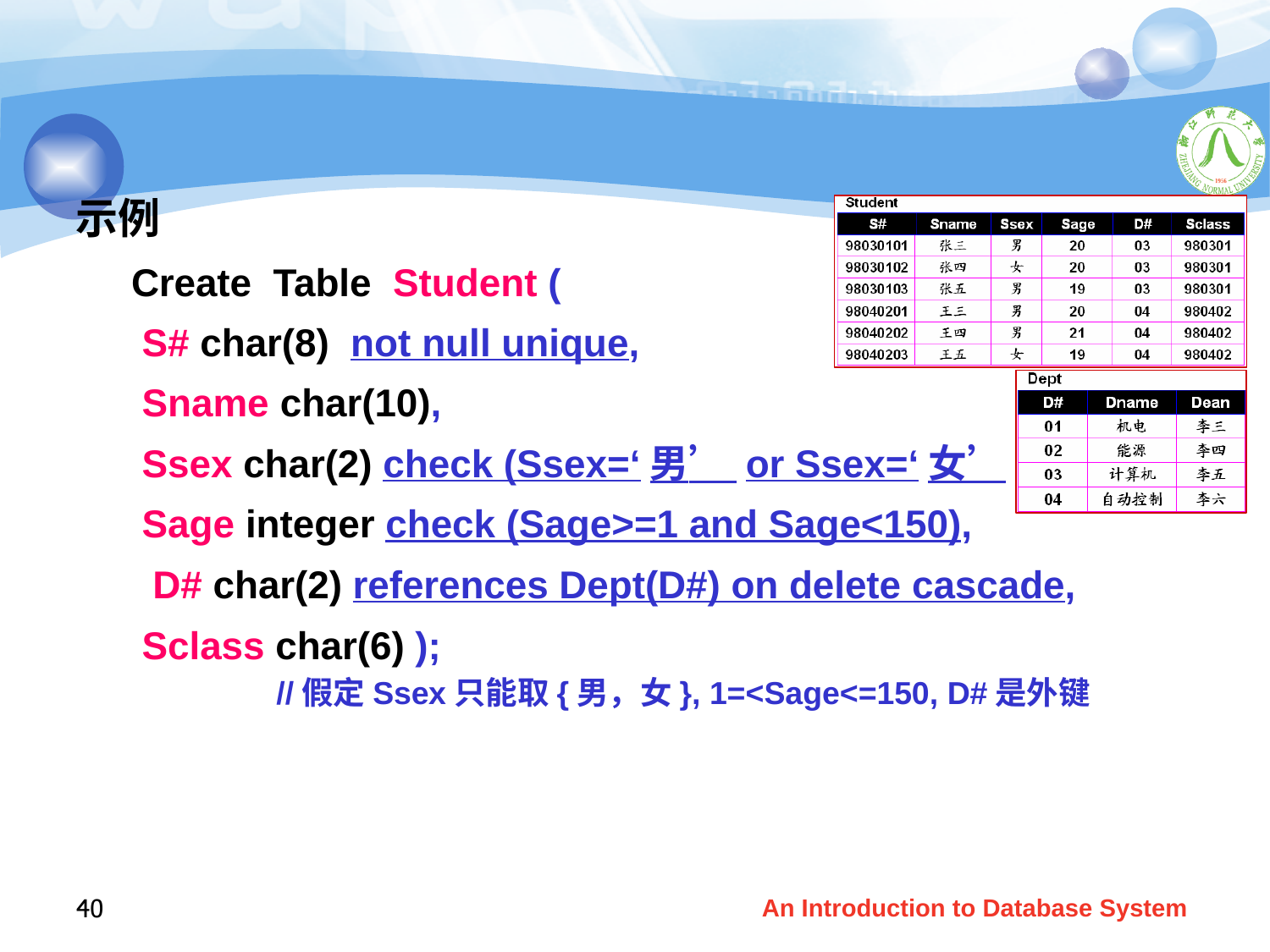

#
示例
Create  Table  Student (
 S# char(8)  not null unique,
 Sname char(10),
 Ssex char(2) check (Ssex=‘男’ or Ssex=‘女’),
 Sage integer check (Sage>=1 and Sage<150),
  D# char(2) references Dept(D#) on delete cascade,
 Sclass char(6) );
                     //假定Ssex只能取{男，女}, 1=<Sage<=150, D#是外键

40
An Introduction to Database System